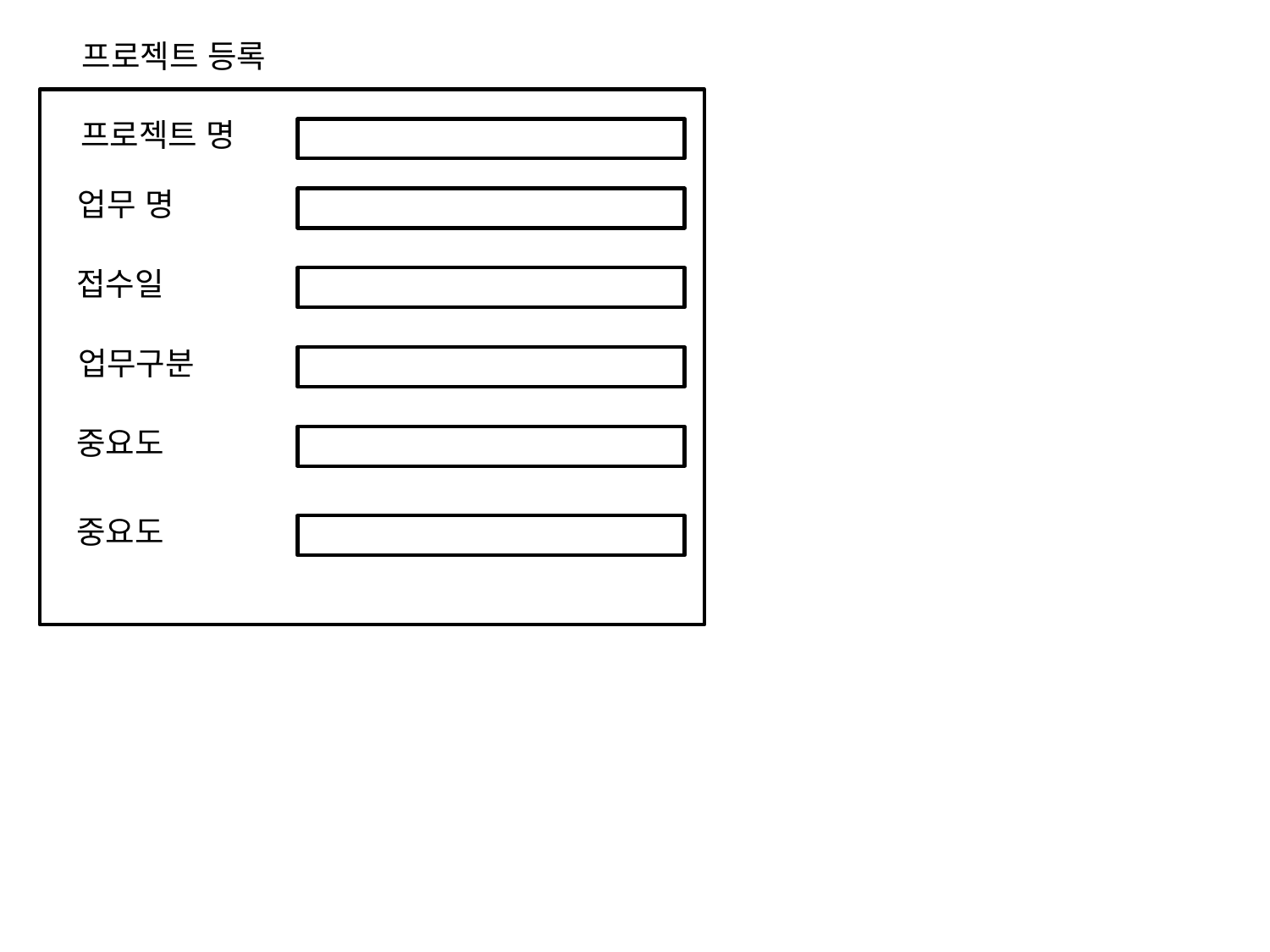

프로젝트 등록

프로젝트 명

업무 명

접수일

업무구분

중요도

중요도